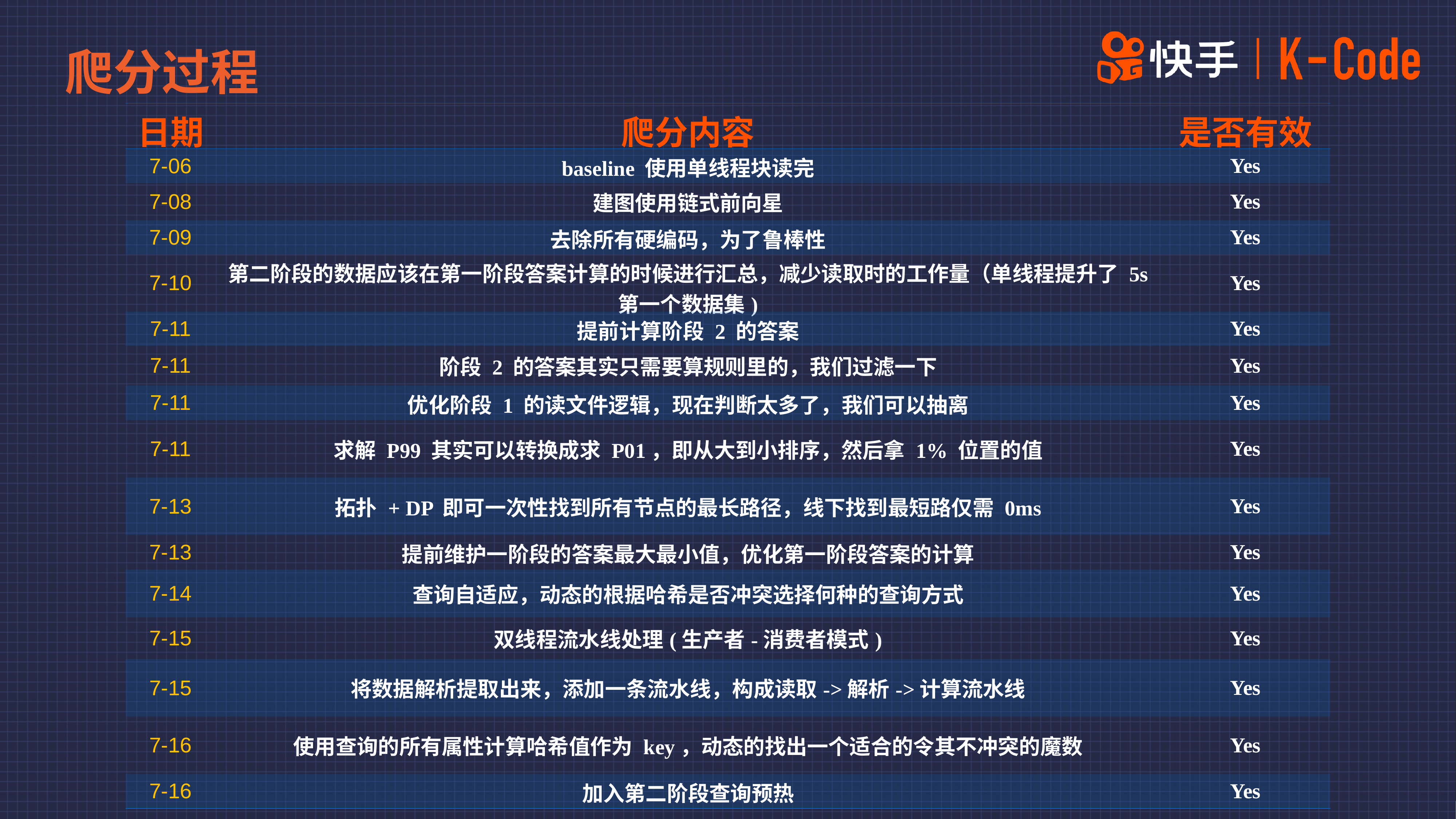

爬分过程
| 日期 | 爬分内容 | 是否有效 |
| --- | --- | --- |
| 7-06 | baseline 使用单线程块读完 | Yes |
| 7-08 | 建图使用链式前向星 | Yes |
| 7-09 | 去除所有硬编码，为了鲁棒性 | Yes |
| 7-10 | 第二阶段的数据应该在第一阶段答案计算的时候进行汇总，减少读取时的工作量（单线程提升了 5s 第一个数据集) | Yes |
| 7-11 | 提前计算阶段 2 的答案 | Yes |
| 7-11 | 阶段 2 的答案其实只需要算规则里的，我们过滤一下 | Yes |
| 7-11 | 优化阶段 1 的读文件逻辑，现在判断太多了，我们可以抽离 | Yes |
| 7-11 | 求解 P99 其实可以转换成求 P01，即从大到小排序，然后拿 1% 位置的值 | Yes |
| 7-13 | 拓扑 + DP 即可一次性找到所有节点的最长路径，线下找到最短路仅需 0ms | Yes |
| 7-13 | 提前维护一阶段的答案最大最小值，优化第一阶段答案的计算 | Yes |
| 7-14 | 查询自适应，动态的根据哈希是否冲突选择何种的查询方式 | Yes |
| 7-15 | 双线程流水线处理(生产者-消费者模式) | Yes |
| 7-15 | 将数据解析提取出来，添加一条流水线，构成读取->解析->计算流水线 | Yes |
| 7-16 | 使用查询的所有属性计算哈希值作为 key，动态的找出一个适合的令其不冲突的魔数 | Yes |
| 7-16 | 加入第二阶段查询预热 | Yes |